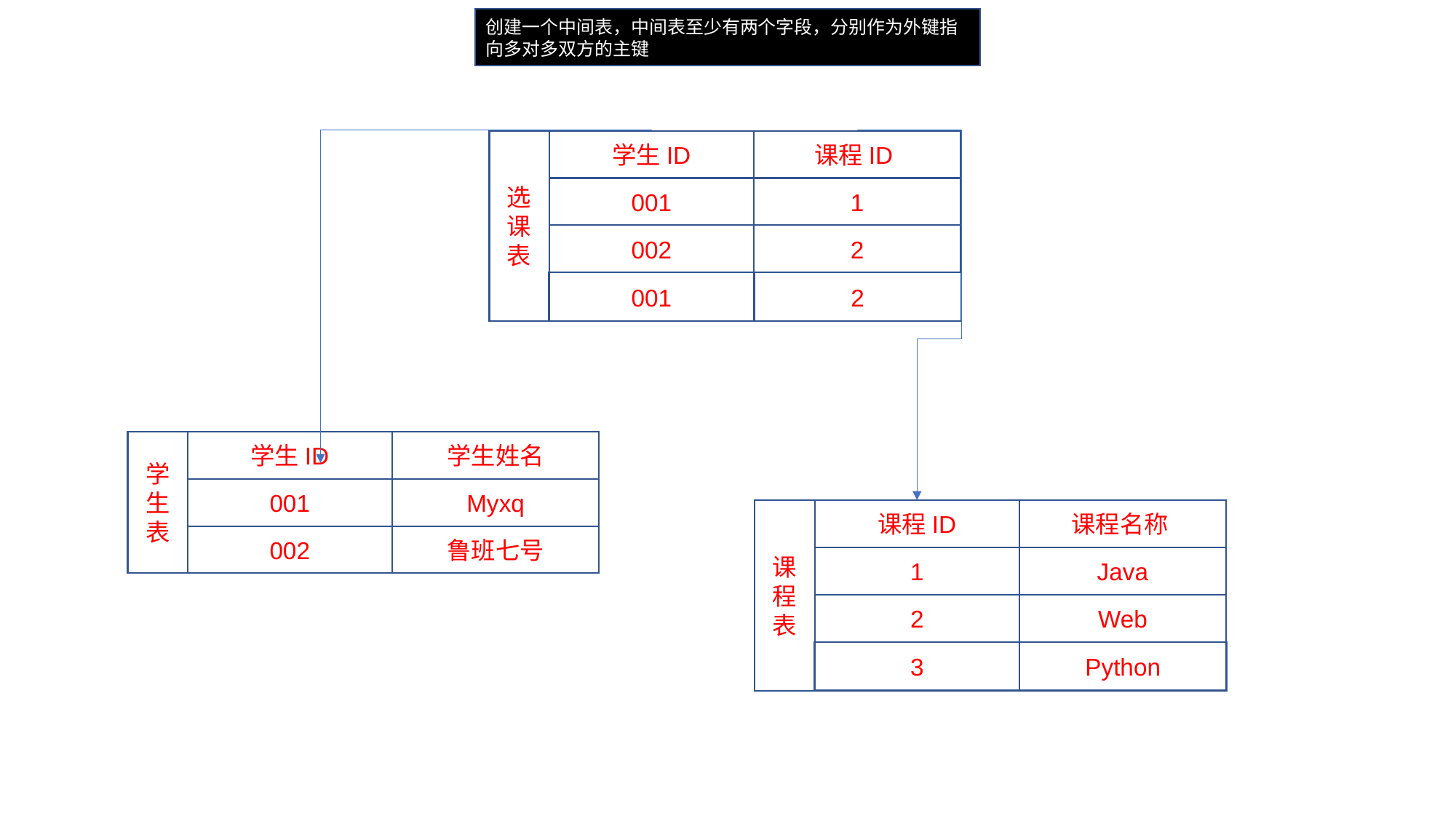

创建一个中间表，中间表至少有两个字段，分别作为外键指向多对多双方的主键
选课表

学生ID
课程ID
001
1
002
2
001
2
学生表

学生ID
学生姓名
001
Myxq
002
鲁班七号
课程表

课程ID
课程名称
1
Java
2
Web
3
Python